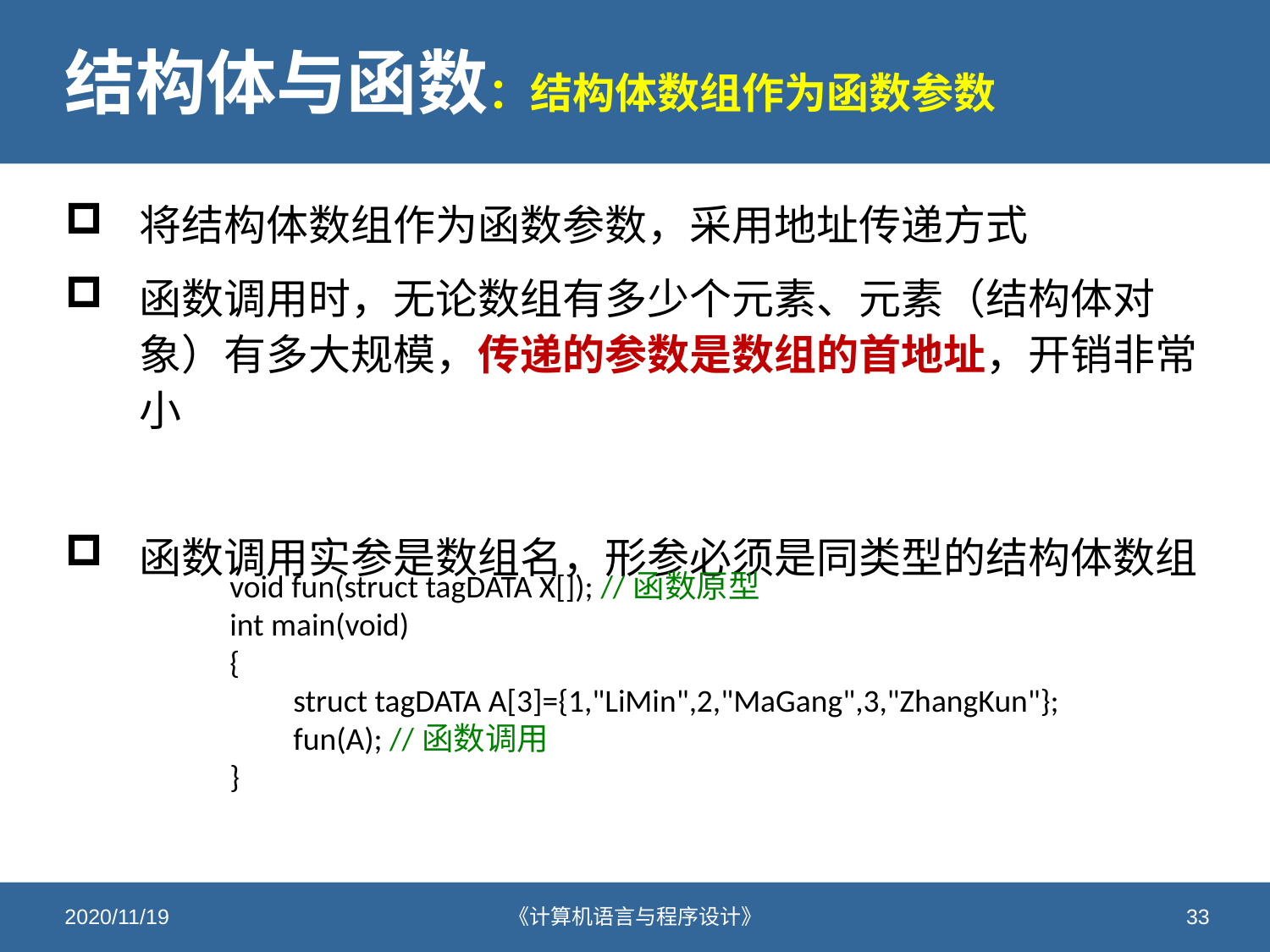

# 结构体与函数：结构体数组作为函数参数
将结构体数组作为函数参数，采用地址传递方式
函数调用时，无论数组有多少个元素、元素（结构体对象）有多大规模，传递的参数是数组的首地址，开销非常小

函数调用实参是数组名，形参必须是同类型的结构体数组
void fun(struct tagDATA X[]); //函数原型
int main(void)
{
struct tagDATA A[3]={1,"LiMin",2,"MaGang",3,"ZhangKun"};
fun(A); //函数调用
}
2020/11/19
《计算机语言与程序设计》
33